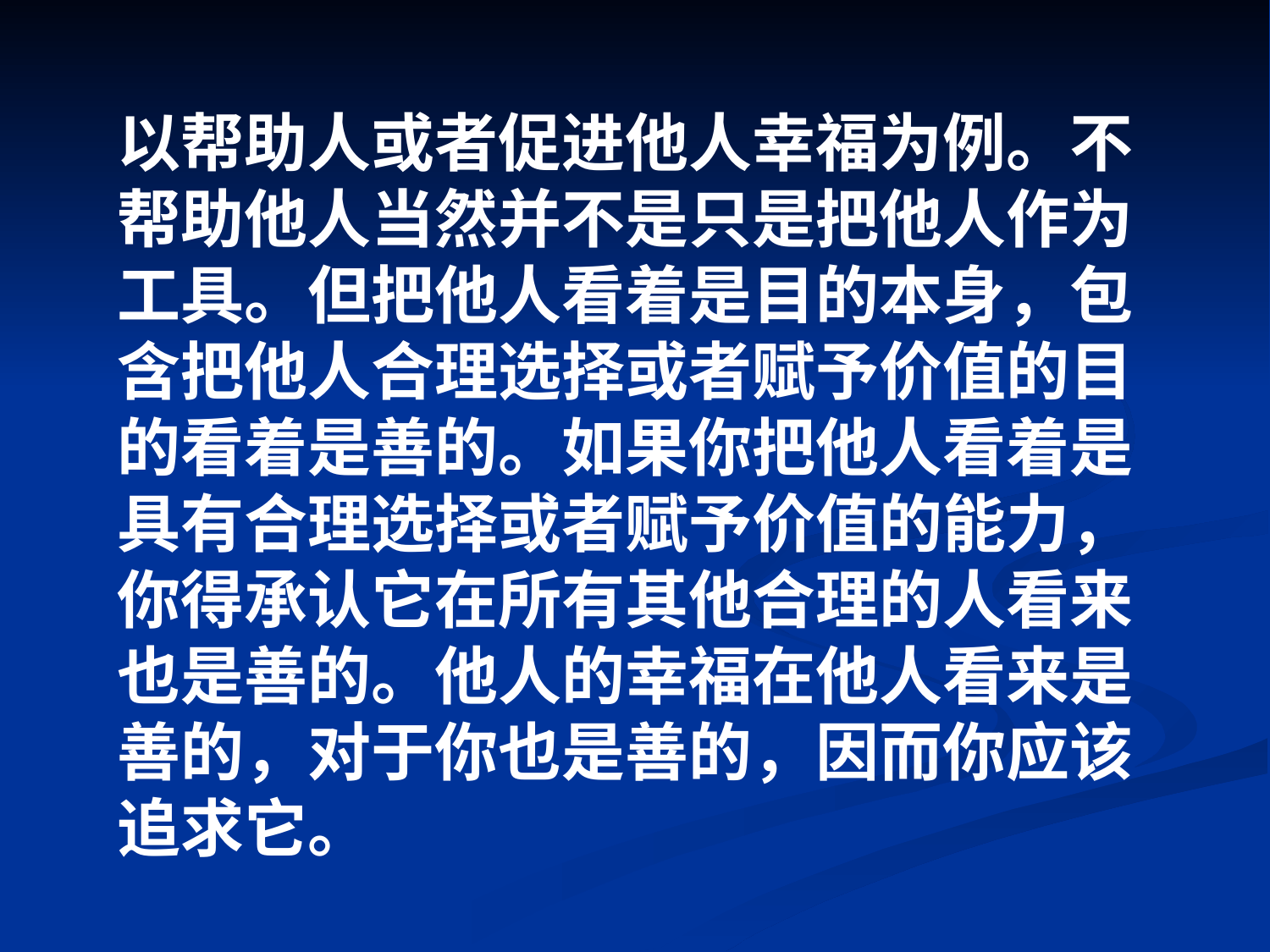

以帮助人或者促进他人幸福为例。不帮助他人当然并不是只是把他人作为工具。但把他人看着是目的本身，包含把他人合理选择或者赋予价值的目的看着是善的。如果你把他人看着是具有合理选择或者赋予价值的能力，你得承认它在所有其他合理的人看来也是善的。他人的幸福在他人看来是善的，对于你也是善的，因而你应该追求它。